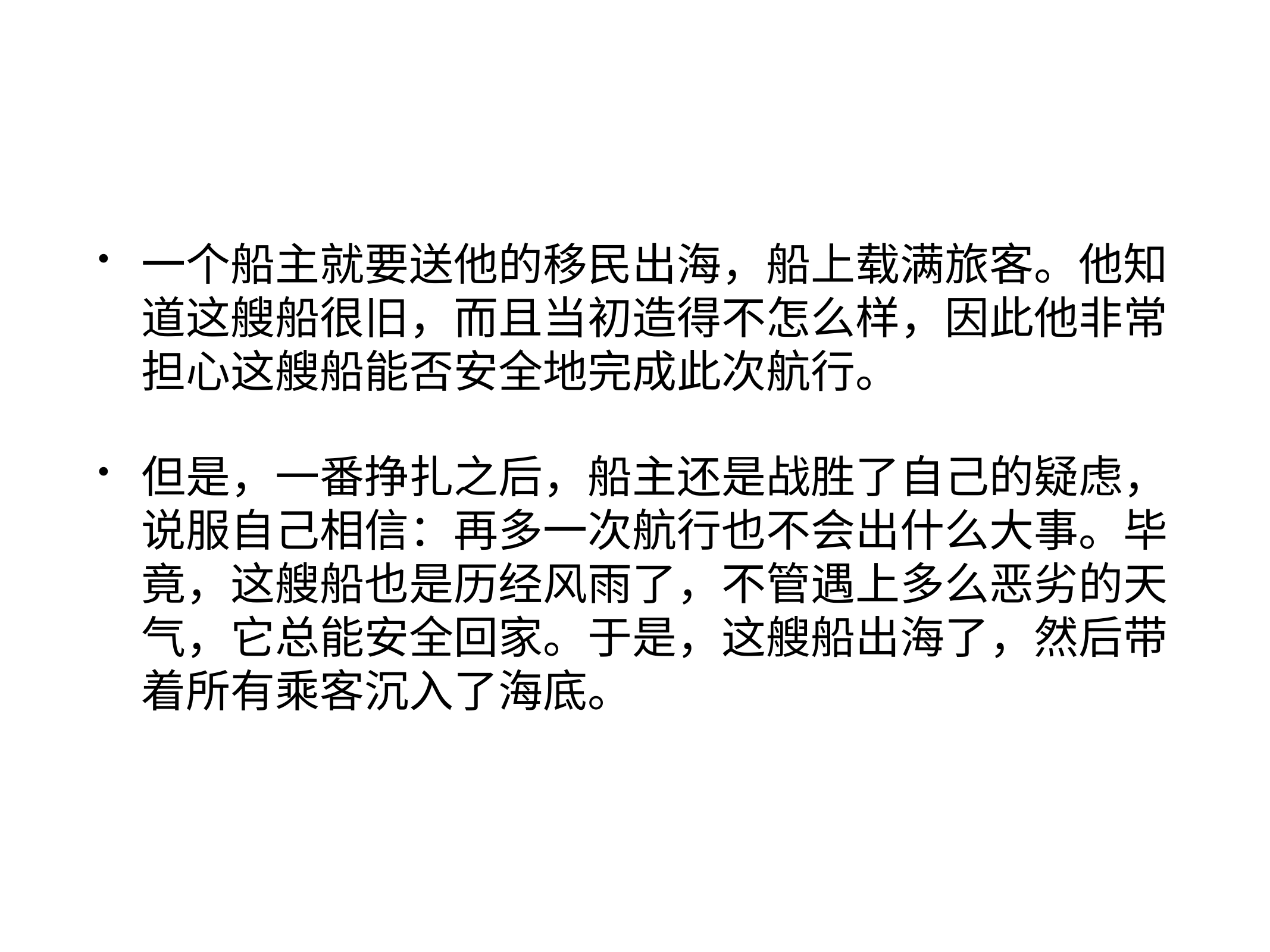

一个船主就要送他的移民出海，船上载满旅客。他知道这艘船很旧，而且当初造得不怎么样，因此他非常担心这艘船能否安全地完成此次航行。
但是，一番挣扎之后，船主还是战胜了自己的疑虑，说服自己相信：再多一次航行也不会出什么大事。毕竟，这艘船也是历经风雨了，不管遇上多么恶劣的天气，它总能安全回家。于是，这艘船出海了，然后带着所有乘客沉入了海底。